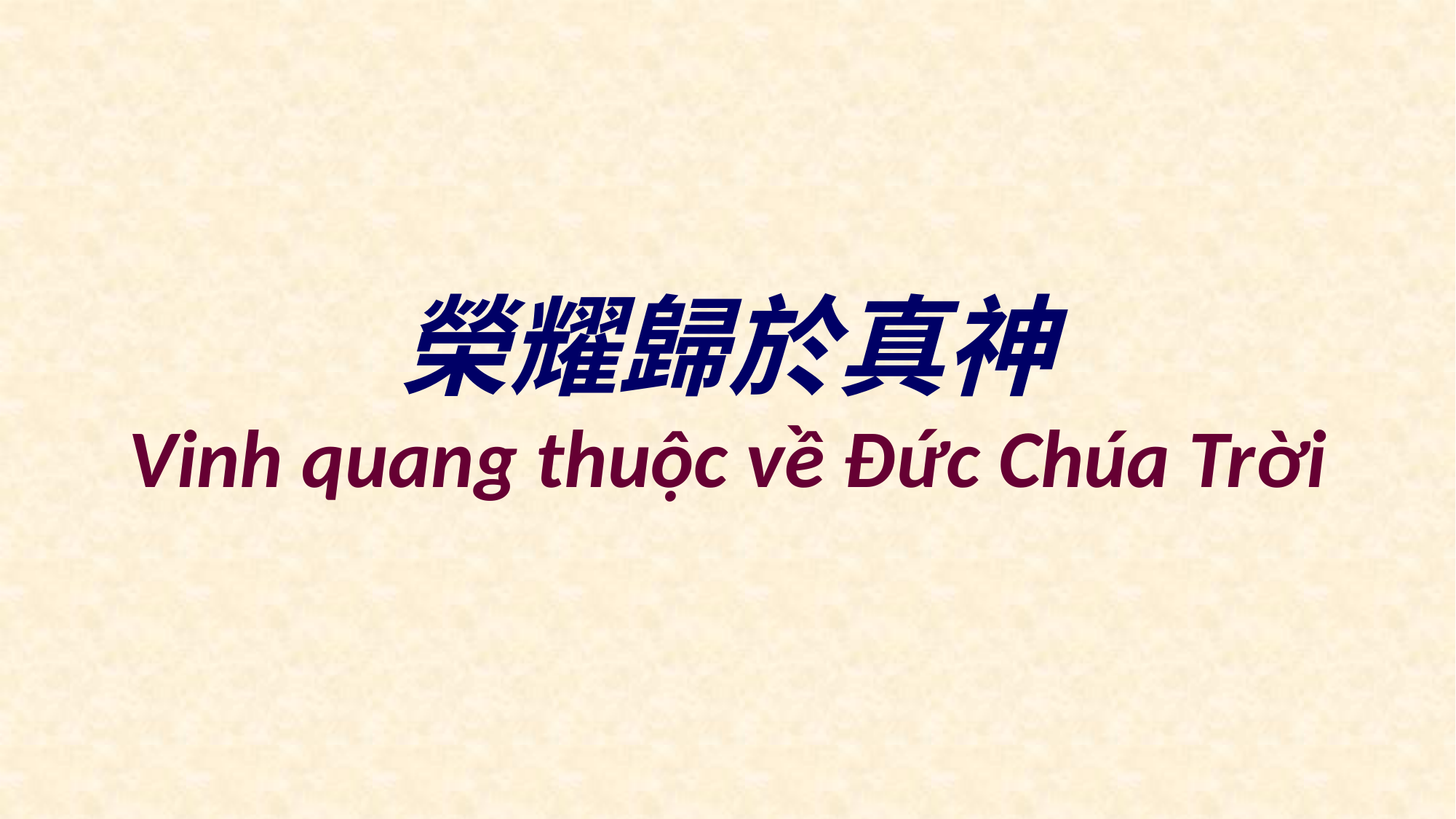

榮耀歸於真神
Vinh quang thuộc về Đức Chúa Trời